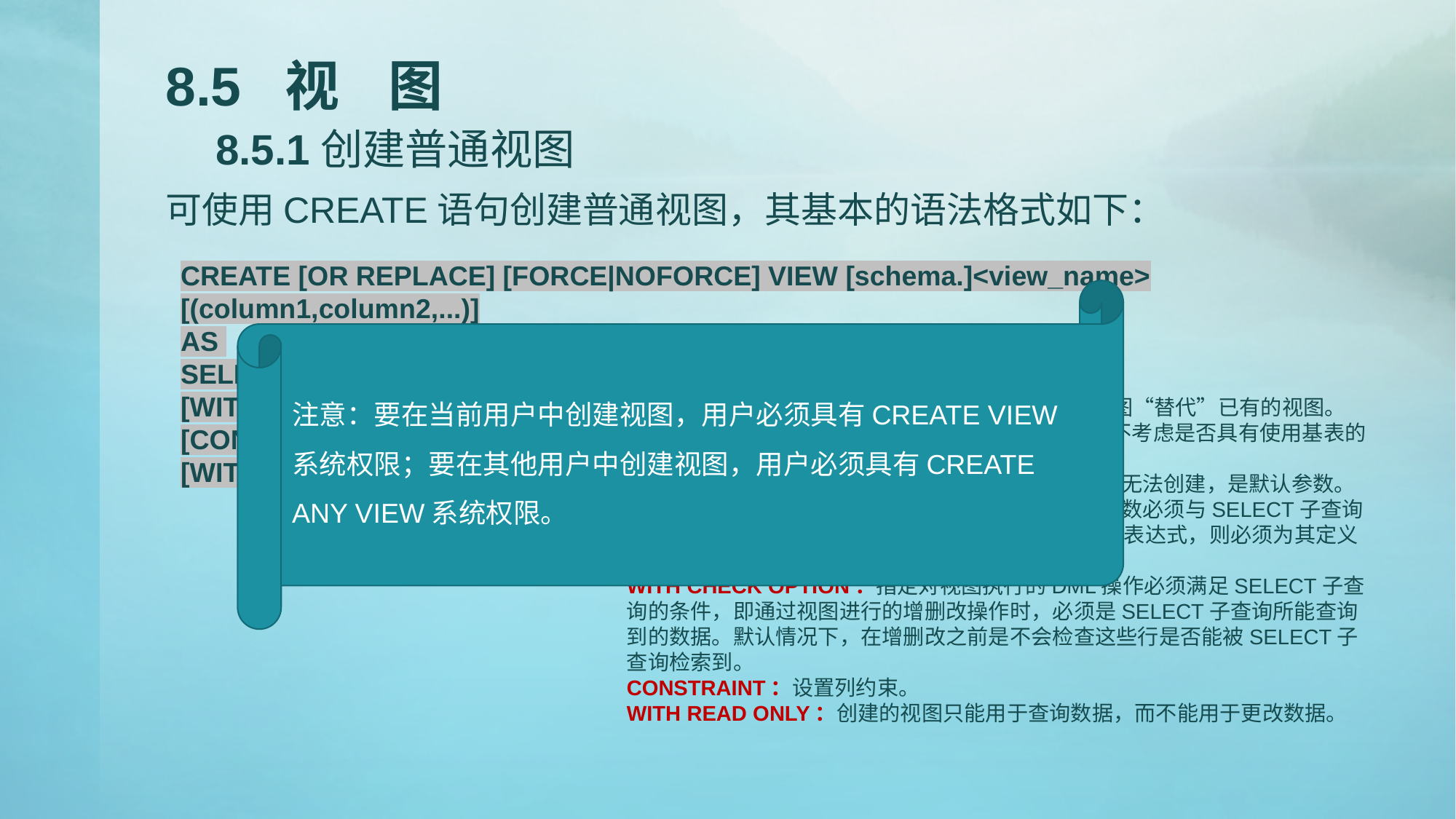

# 8.5  视    图 8.5.1创建普通视图
可使用CREATE语句创建普通视图，其基本的语法格式如下：
CREATE [OR REPLACE] [FORCE|NOFORCE] VIEW [schema.]<view_name>
[(column1,column2,...)]
AS
SELECT ...
[WITH CHECK OPTION]
[CONSTRAINT <constraint_name>]
[WITH READ ONLY];
注意：要在当前用户中创建视图，用户必须具有CREATE VIEW系统权限；要在其他用户中创建视图，用户必须具有CREATE ANY VIEW系统权限。
参数说明：
OR REPLACE：如果存在同名的视图，则使用新视图“替代”已有的视图。
FORCE：强制创建视图，不考虑基表是否存在，也不考虑是否具有使用基表的权限。
NOFORCE：表示要创建视图的基表必须存在，否则无法创建，是默认参数。
column1，column2，...：视图的列名，列名的个数必须与SELECT子查询中列的个数相同；如果SELECT子查询中包含函数或表达式，则必须为其定义列名。
WITH CHECK OPTION：指定对视图执行的DML操作必须满足SELECT子查询的条件，即通过视图进行的增删改操作时，必须是SELECT子查询所能查询到的数据。默认情况下，在增删改之前是不会检查这些行是否能被SELECT子查询检索到。
CONSTRAINT：设置列约束。
WITH READ ONLY：创建的视图只能用于查询数据，而不能用于更改数据。